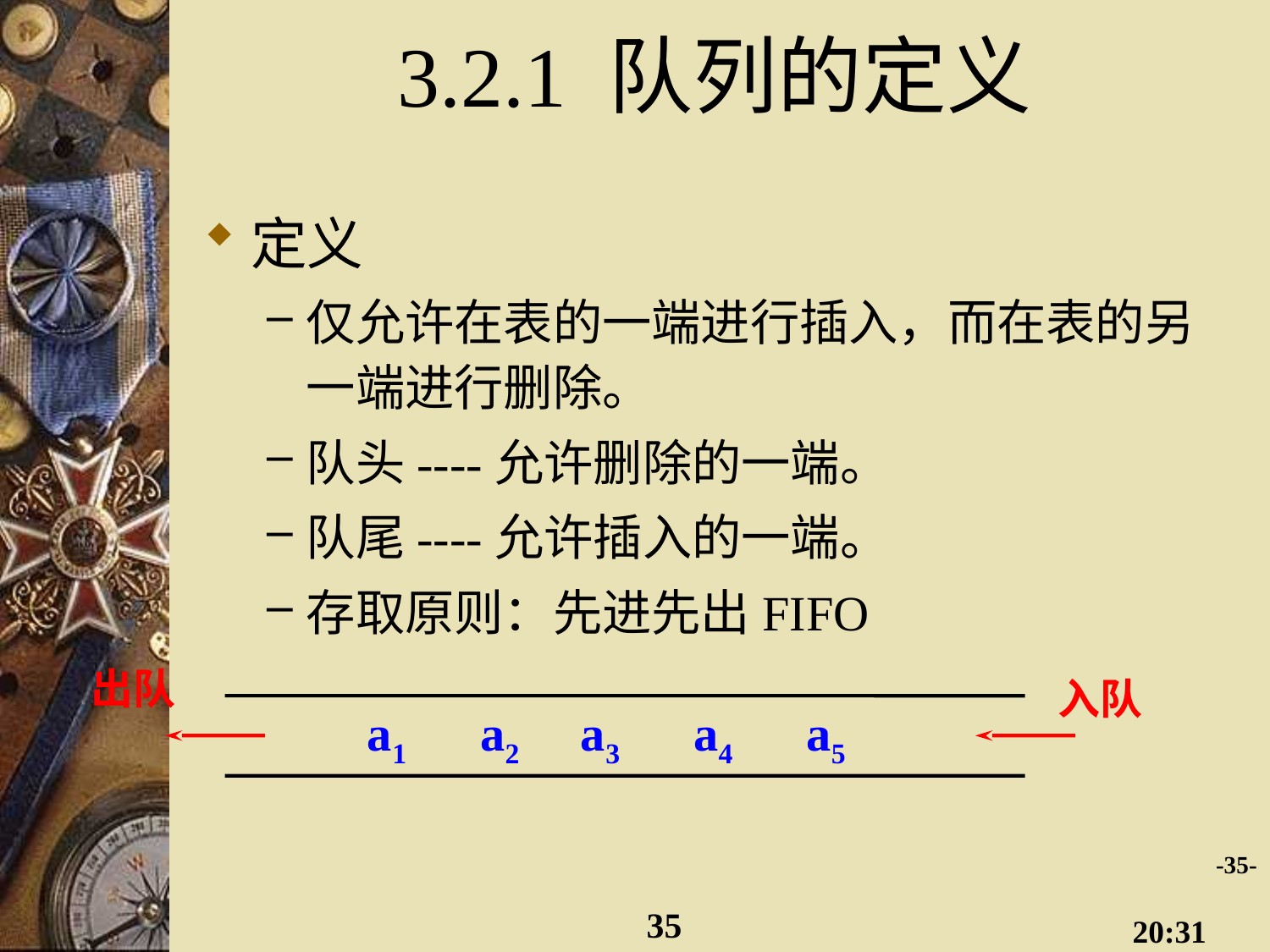

# 3.2.1 队列的定义
定义
仅允许在表的一端进行插入，而在表的另一端进行删除。
队头----允许删除的一端。
队尾----允许插入的一端。
存取原则：先进先出FIFO

出队
入队

a1      a2     a3      a4      a5

-35-